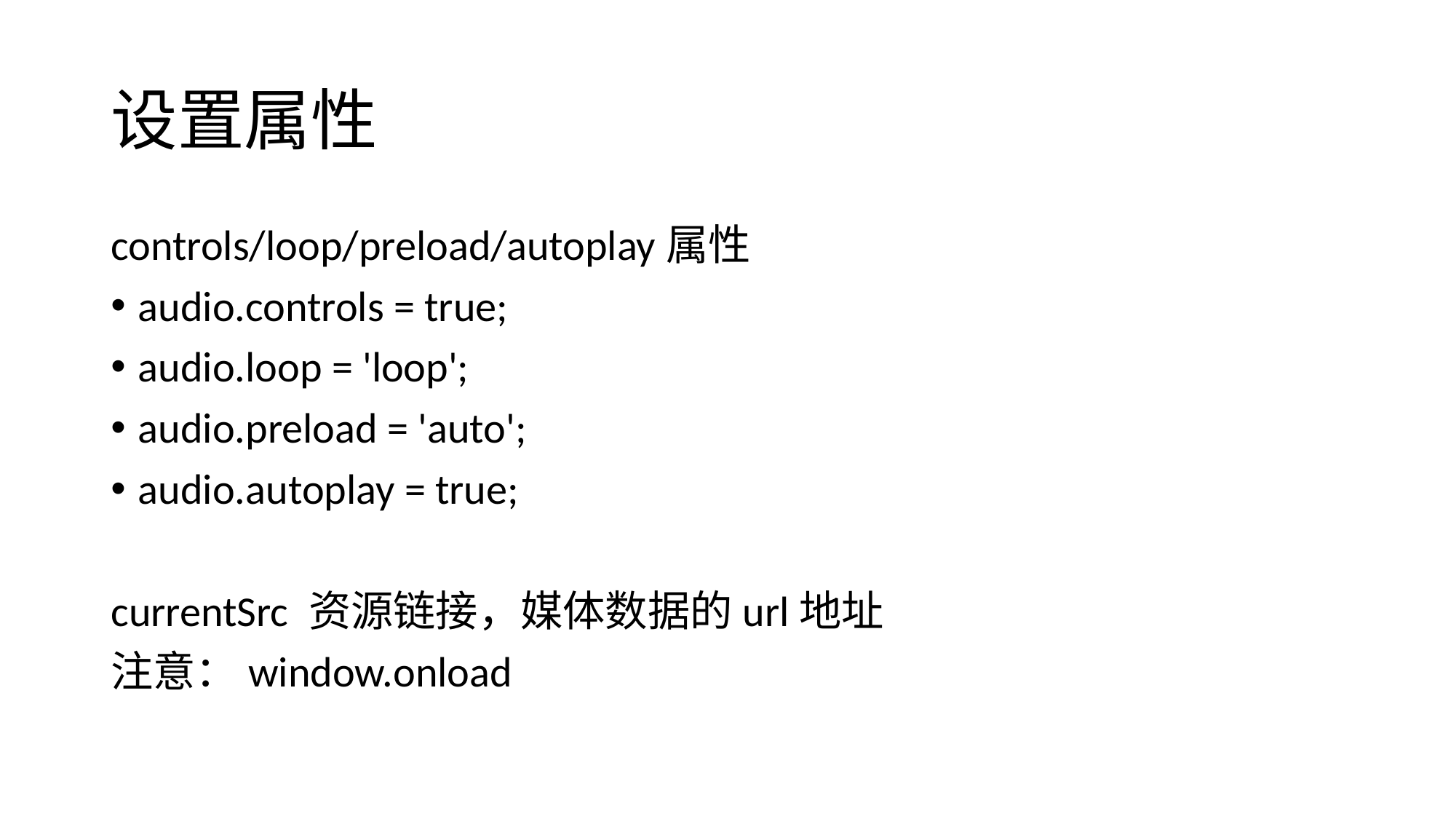

# 设置属性
controls/loop/preload/autoplay属性
audio.controls = true;
audio.loop = 'loop';
audio.preload = 'auto';
audio.autoplay = true;

currentSrc 资源链接，媒体数据的url地址
注意：window.onload